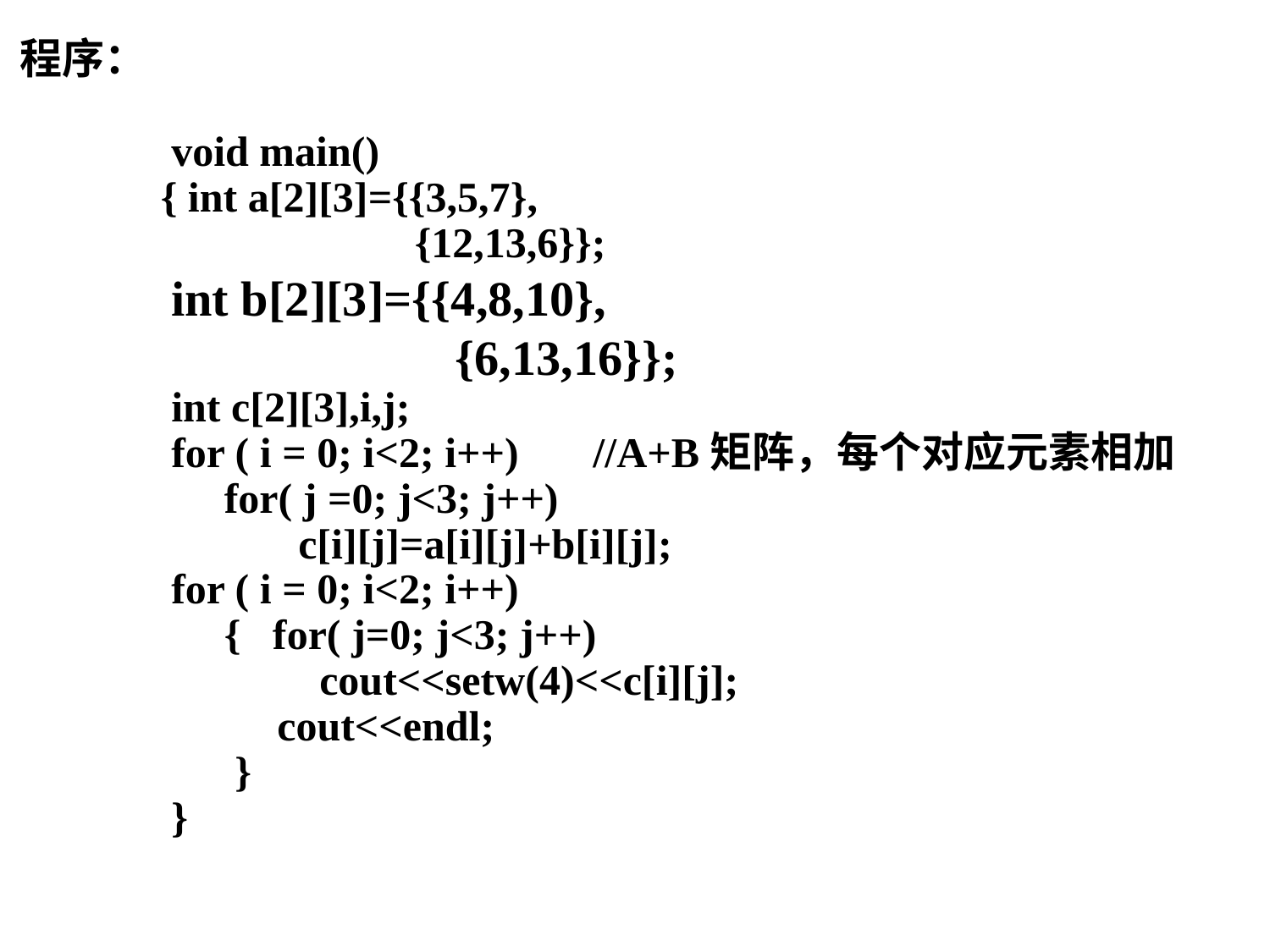

程序：

 void main()
{ int a[2][3]={{3,5,7},
                        {12,13,6}};
 int b[2][3]={{4,8,10},
                        {6,13,16}};
 int c[2][3],i,j;
 for ( i = 0; i<2; i++)       //A+B矩阵，每个对应元素相加
      for( j =0; j<3; j++)
	 c[i][j]=a[i][j]+b[i][j];
 for ( i = 0; i<2; i++)
      {   for( j=0; j<3; j++)
	   cout<<setw(4)<<c[i][j];
           cout<<endl;
       }
 }